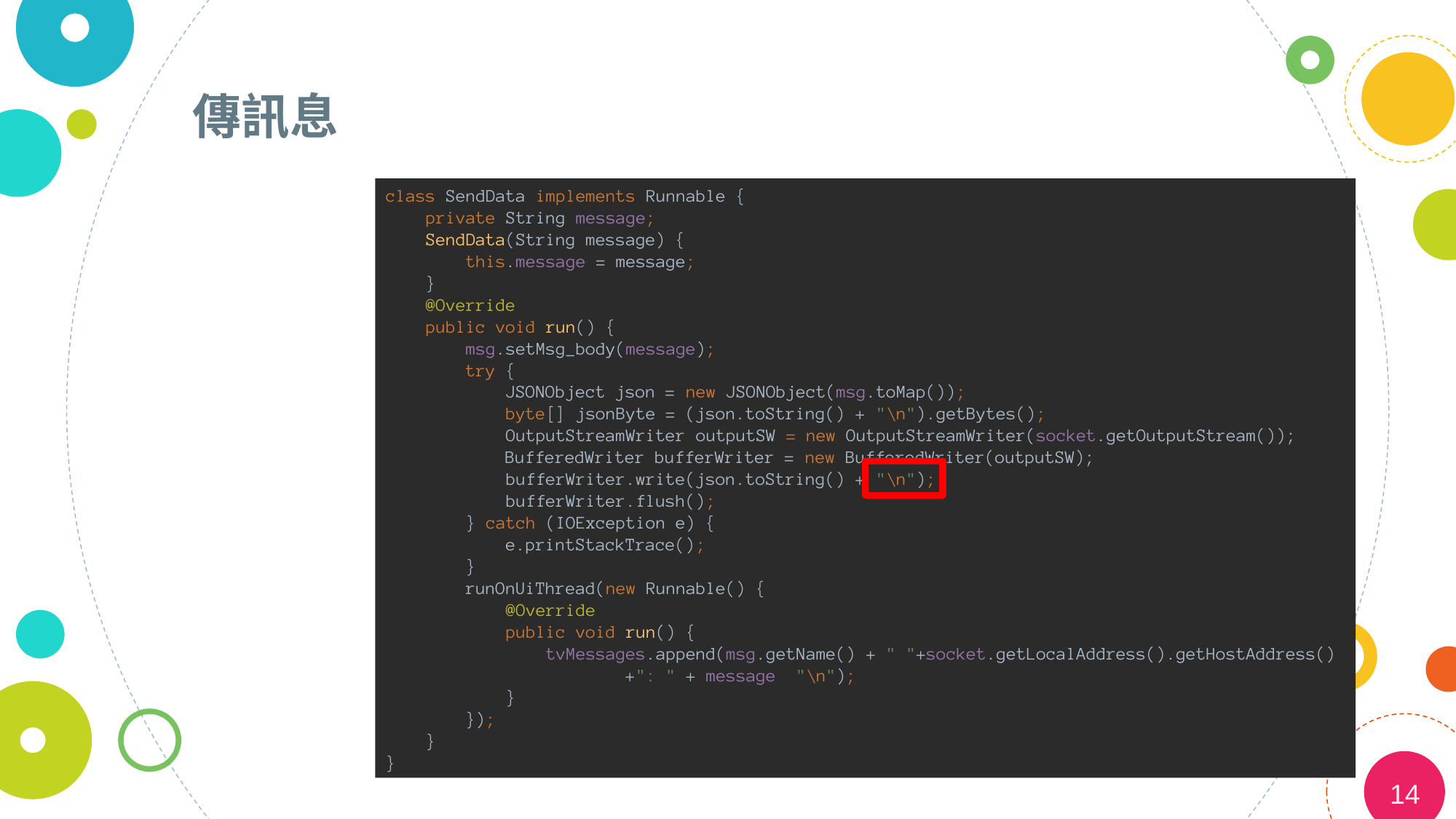

# 傳訊息
class SendData implements Runnable {
    private String message;
    SendData(String message) {
        this.message = message;
    }
    @Override
    public void run() {
        msg.setMsg_body(message);
        try {
            JSONObject json = new JSONObject(msg.toMap());
            byte[] jsonByte = (json.toString() + "\n").getBytes();
            OutputStreamWriter outputSW = new OutputStreamWriter(socket.getOutputStream());
	 BufferedWriter bufferWriter = new BufferedWriter(outputSW);
            bufferWriter.write(json.toString() + "\n");
            bufferWriter.flush();
        } catch (IOException e) {
            e.printStackTrace();
        }
        runOnUiThread(new Runnable() {
            @Override
            public void run() {
                tvMessages.append(msg.getName() + " "+socket.getLocalAddress().getHostAddress()
                        +": " + message  "\n");
            }
        });
    }
}

14